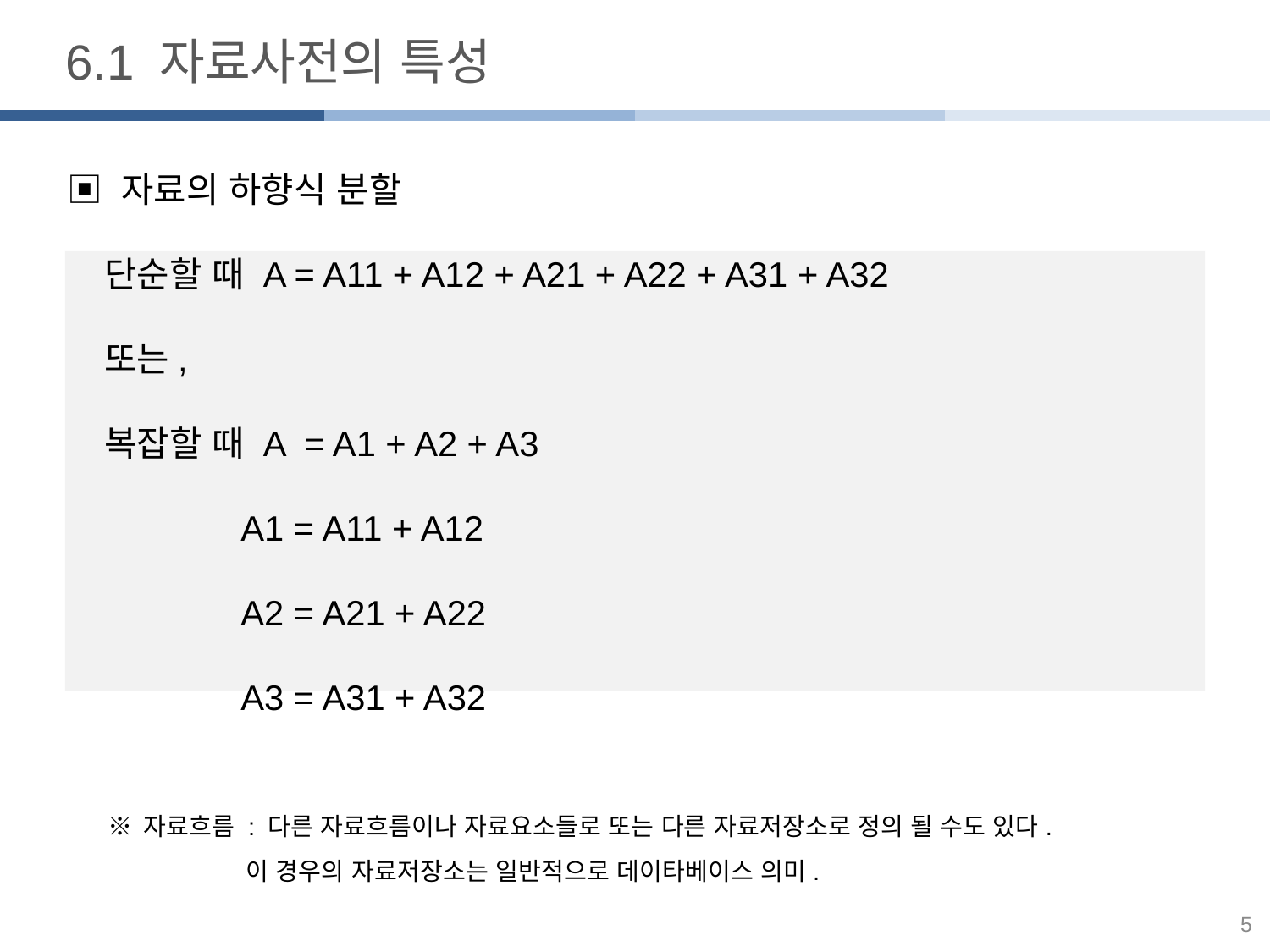

6.1 자료사전의 특성
▣ 자료의 하향식 분할
단순할 때 A = A11 + A12 + A21 + A22 + A31 + A32
또는,
복잡할 때 A  = A1 + A2 + A3
              A1 = A11 + A12
              A2 = A21 + A22
              A3 = A31 + A32

※ 자료흐름 : 다른 자료흐름이나 자료요소들로 또는 다른 자료저장소로 정의 될 수도 있다.
                   이 경우의 자료저장소는 일반적으로 데이타베이스 의미.
5